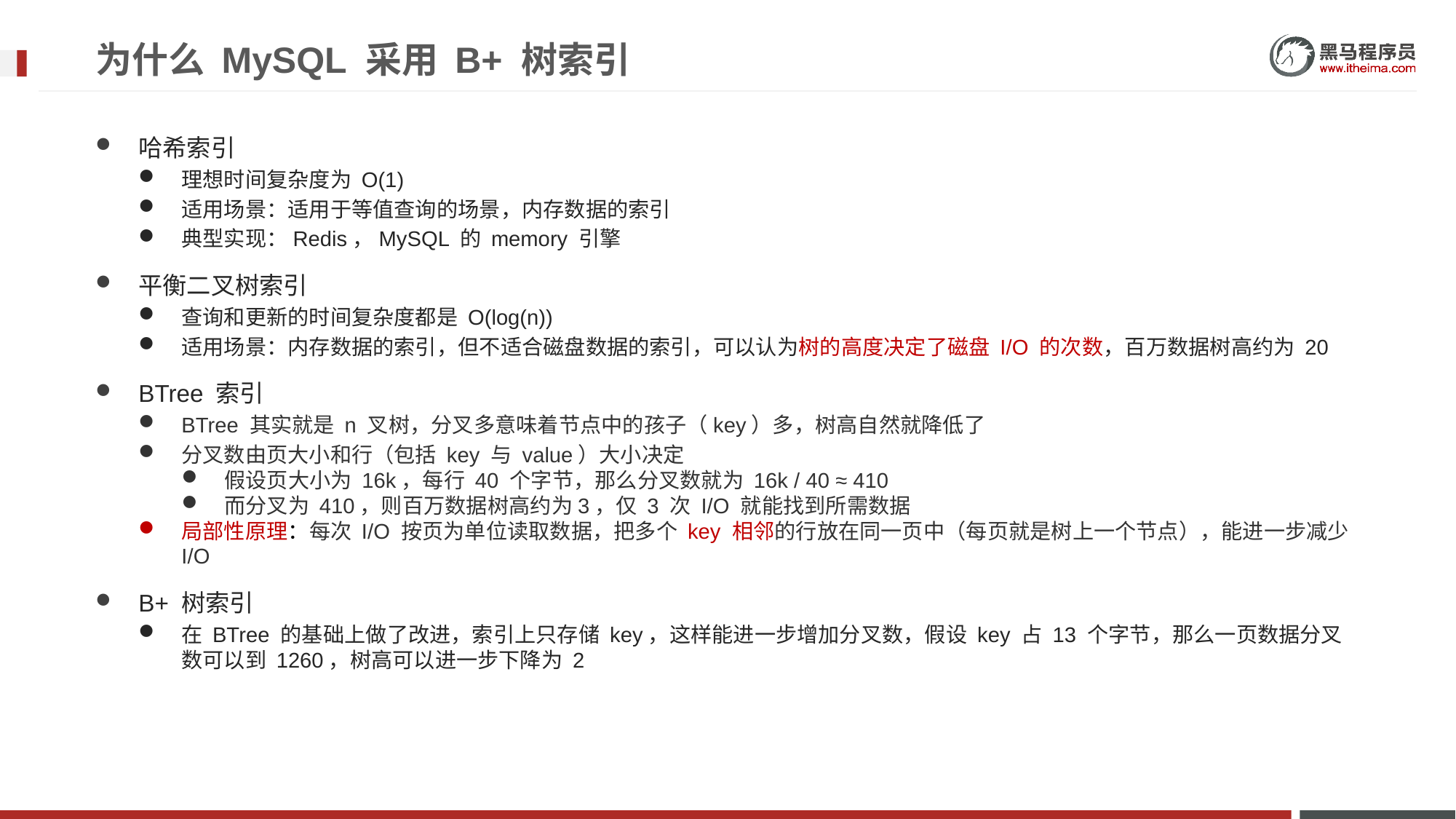

# 为什么 MySQL 采用 B+ 树索引
哈希索引
理想时间复杂度为 O(1)
适用场景：适用于等值查询的场景，内存数据的索引
典型实现：Redis，MySQL 的 memory 引擎
平衡二叉树索引
查询和更新的时间复杂度都是 O(log(n))
适用场景：内存数据的索引，但不适合磁盘数据的索引，可以认为树的高度决定了磁盘 I/O 的次数，百万数据树高约为 20
BTree 索引
BTree 其实就是 n 叉树，分叉多意味着节点中的孩子（key）多，树高自然就降低了
分叉数由页大小和行（包括 key 与 value）大小决定
假设页大小为 16k，每行 40 个字节，那么分叉数就为 16k / 40 ≈ 410
而分叉为 410，则百万数据树高约为3，仅 3 次 I/O 就能找到所需数据
局部性原理：每次 I/O 按页为单位读取数据，把多个 key 相邻的行放在同一页中（每页就是树上一个节点），能进一步减少 I/O
B+ 树索引
在 BTree 的基础上做了改进，索引上只存储 key，这样能进一步增加分叉数，假设 key 占 13 个字节，那么一页数据分叉数可以到 1260，树高可以进一步下降为 2